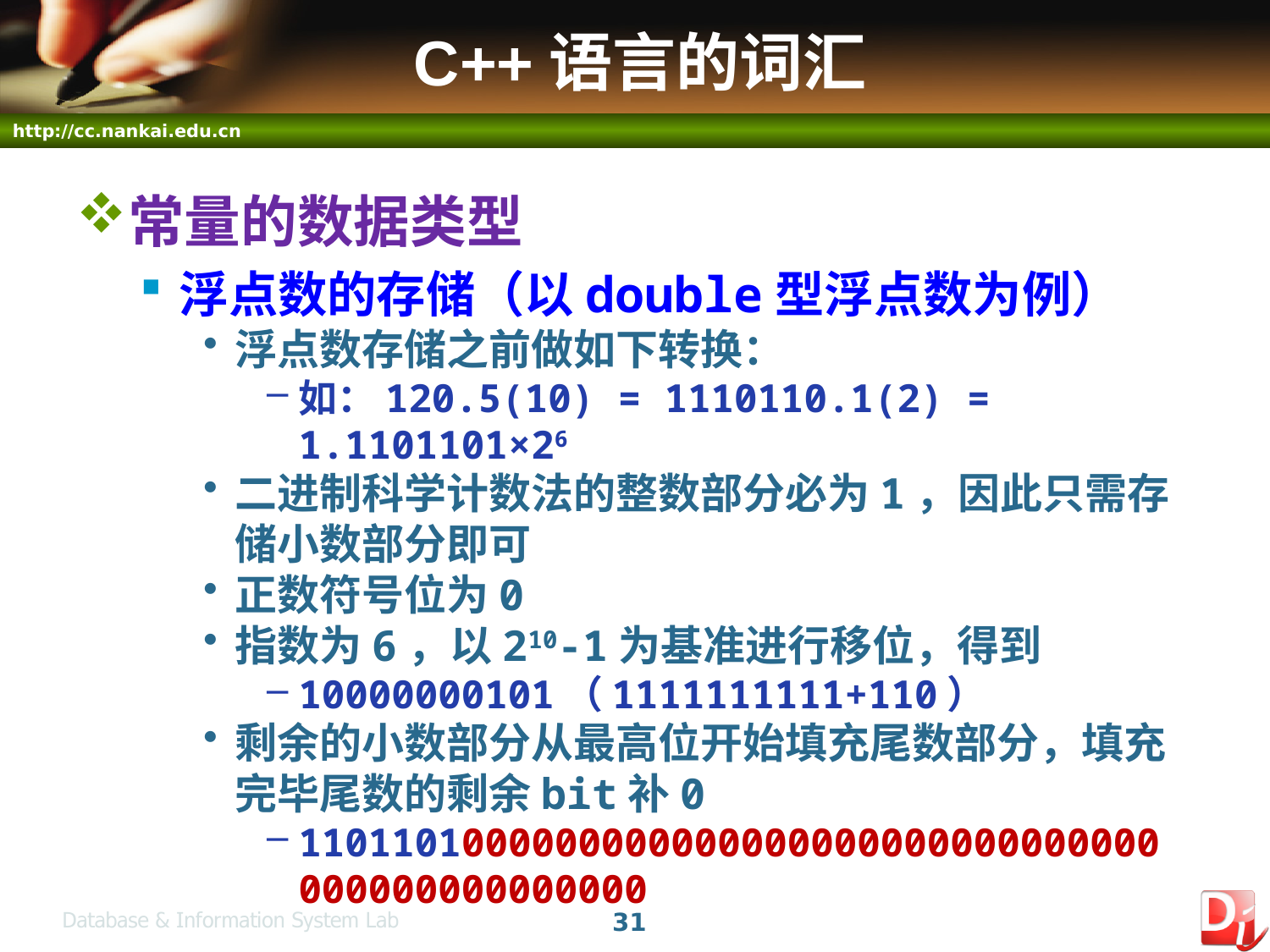

# C++语言的词汇
常量的数据类型
浮点数的存储（以double型浮点数为例）
浮点数存储之前做如下转换：
如：120.5(10) = 1110110.1(2) = 1.1101101×26
二进制科学计数法的整数部分必为1，因此只需存储小数部分即可
正数符号位为0
指数为6，以210-1为基准进行移位，得到
10000000101（1111111111+110）
剩余的小数部分从最高位开始填充尾数部分，填充完毕尾数的剩余bit补0
1101101000000000000000000000000000000000000000000000
31
Database & Information System Lab